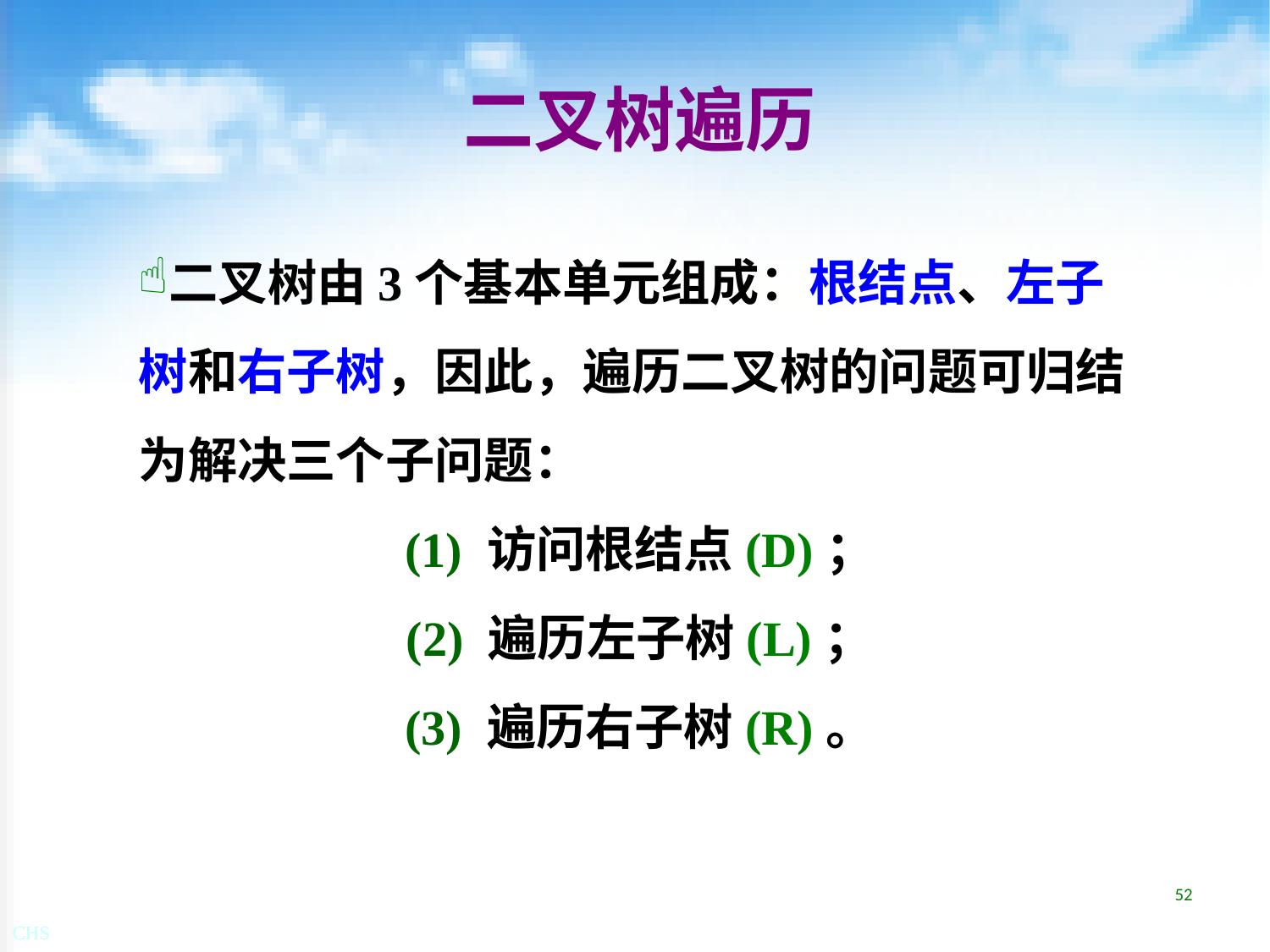

# 二叉树遍历
二叉树由3个基本单元组成：根结点、左子树和右子树，因此，遍历二叉树的问题可归结为解决三个子问题：
(1) 访问根结点(D)；
(2) 遍历左子树(L)；
(3) 遍历右子树(R)。
52